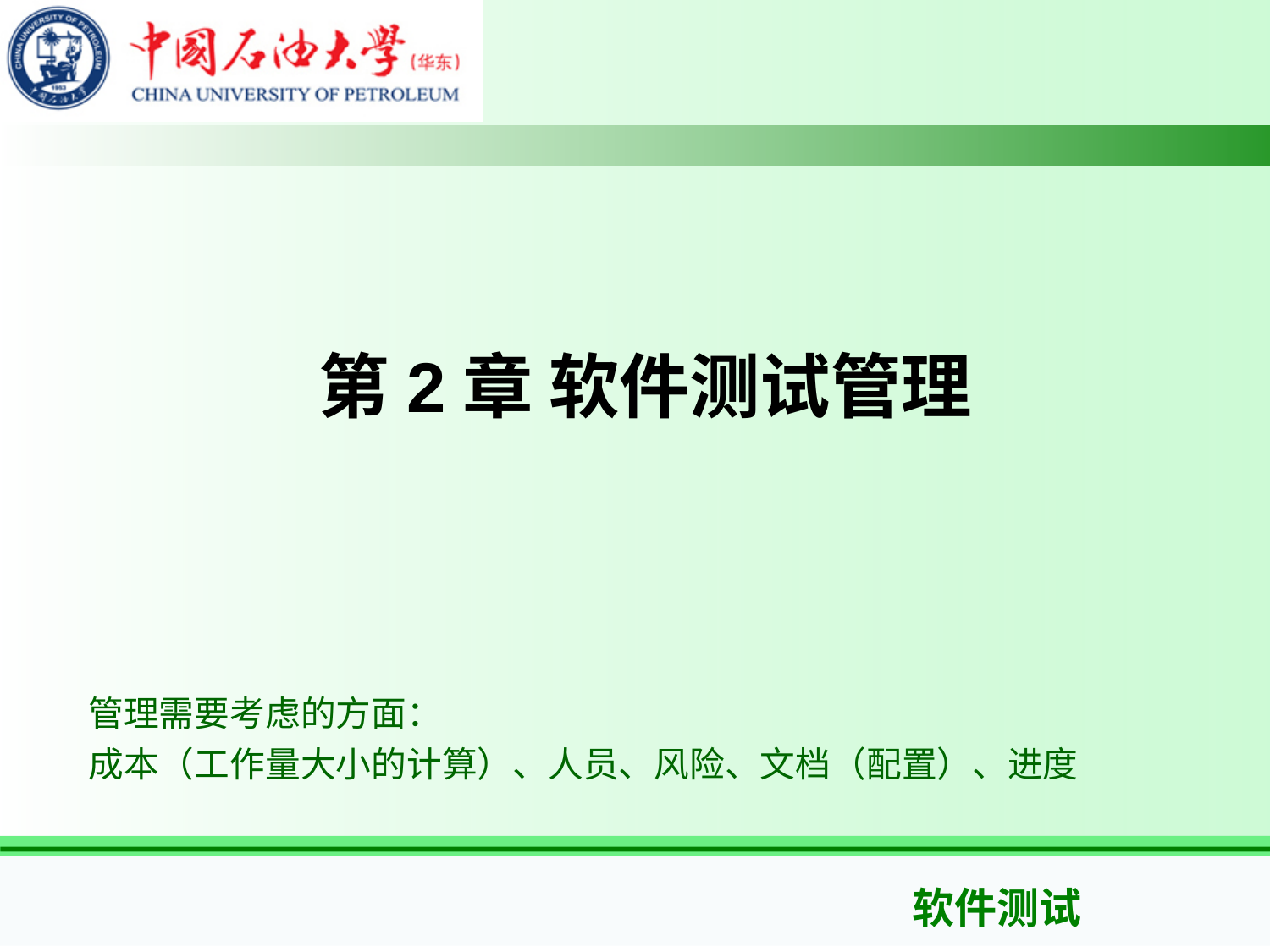

# 第2章 软件测试管理
管理需要考虑的方面：
成本（工作量大小的计算）、人员、风险、文档（配置）、进度